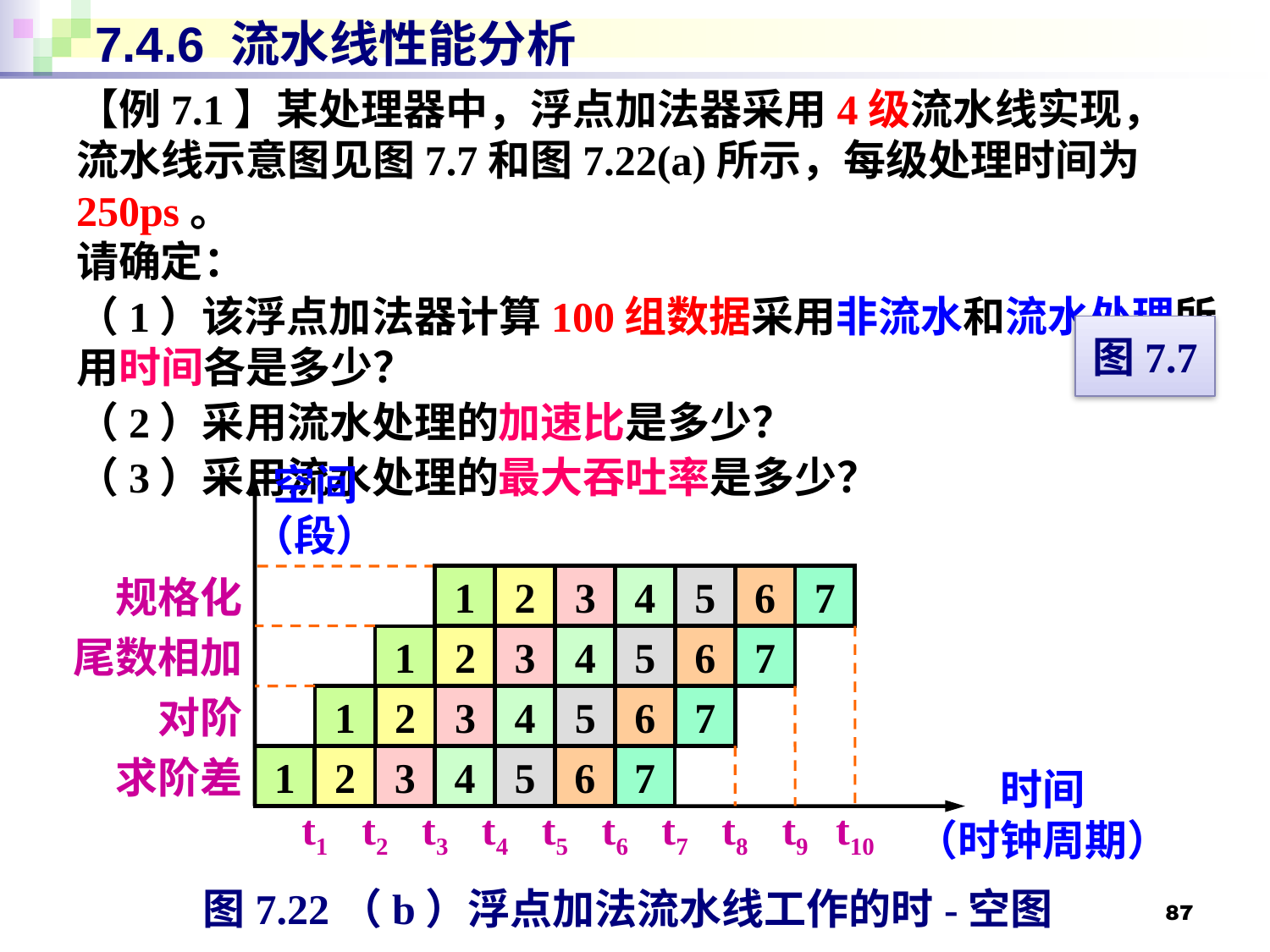

# 7.4.6 流水线性能分析
【例7.1】某处理器中，浮点加法器采用4级流水线实现，
流水线示意图见图7.7和图7.22(a)所示，每级处理时间为250ps。
请确定：
（1）该浮点加法器计算100组数据采用非流水和流水处理所用时间各是多少？
（2）采用流水处理的加速比是多少？
（3）采用流水处理的最大吞吐率是多少？
图7.7
空间
（段）

1
2
3
4
5
6
7
规格化
尾数相加
对阶
求阶差

1
2
3
4
5
6
7

1
2
3
4
5
6
7

1
2
3
4
5
6
7
时间
（时钟周期）
t1
t2
t3
t4
t5
t6
t7
t8
t9
t10

87
图7.22（b）浮点加法流水线工作的时-空图